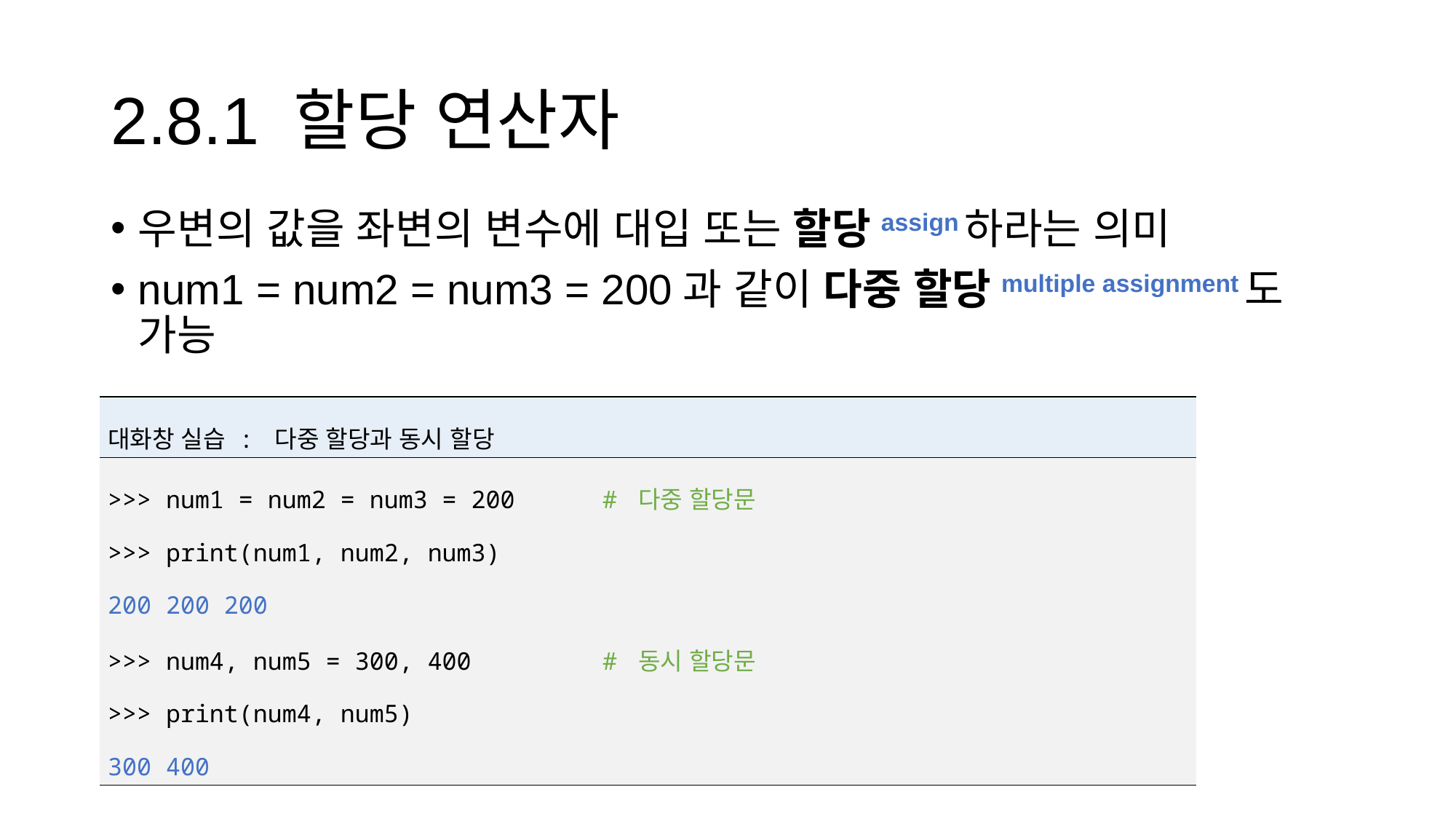

# 2.8.1 할당 연산자
우변의 값을 좌변의 변수에 대입 또는 할당assign하라는 의미
num1 = num2 = num3 = 200과 같이 다중 할당multiple assignment도 가능

| 대화창 실습 : 다중 할당과 동시 할당 |
| --- |
| >>> num1 = num2 = num3 = 200 # 다중 할당문 >>> print(num1, num2, num3) 200 200 200 >>> num4, num5 = 300, 400 # 동시 할당문 >>> print(num4, num5) 300 400 |